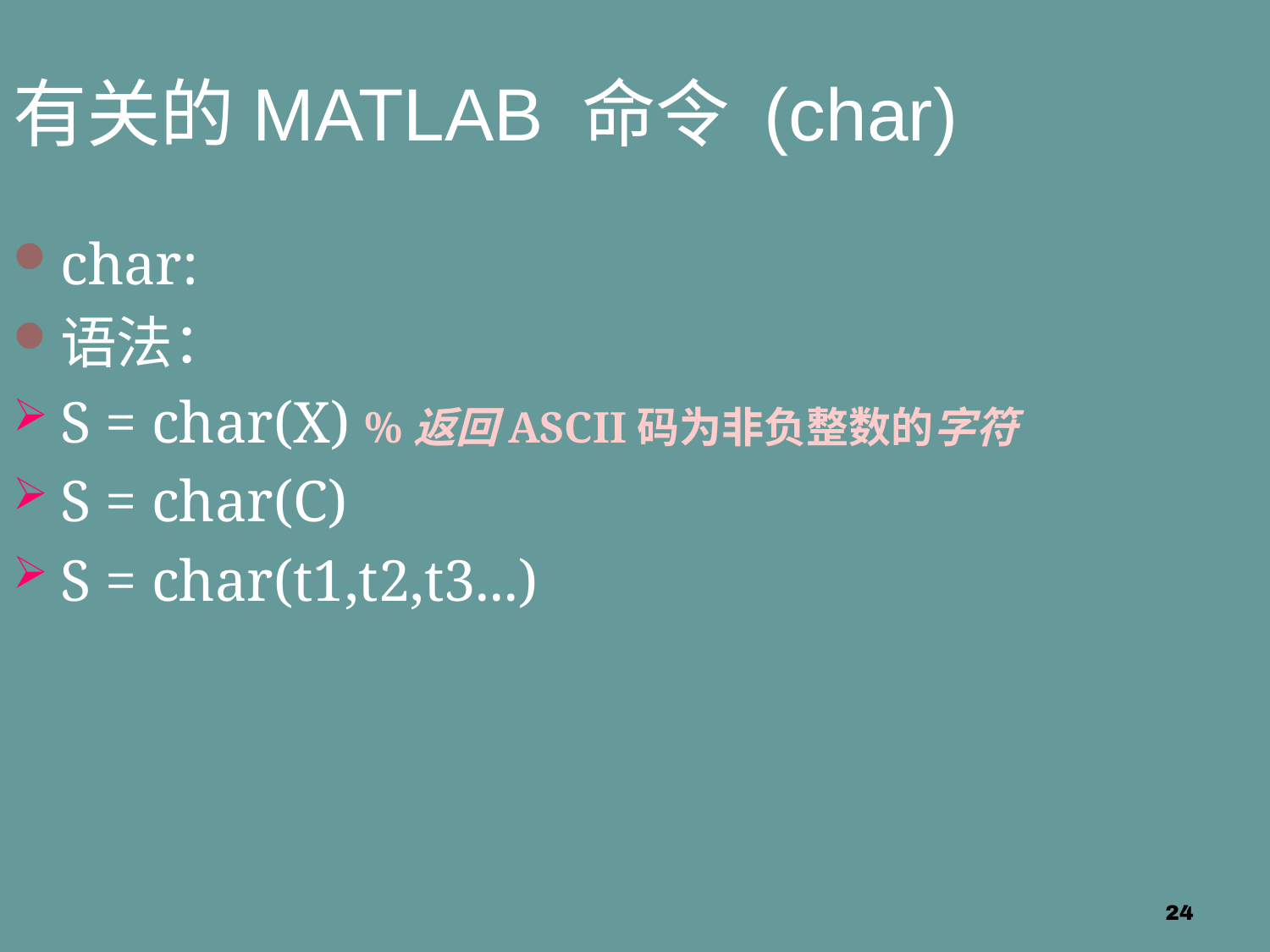

有关的MATLAB 命令 (char)
char:
语法：
S = char(X) %返回ASCII码为非负整数的字符
S = char(C)
S = char(t1,t2,t3...)

24